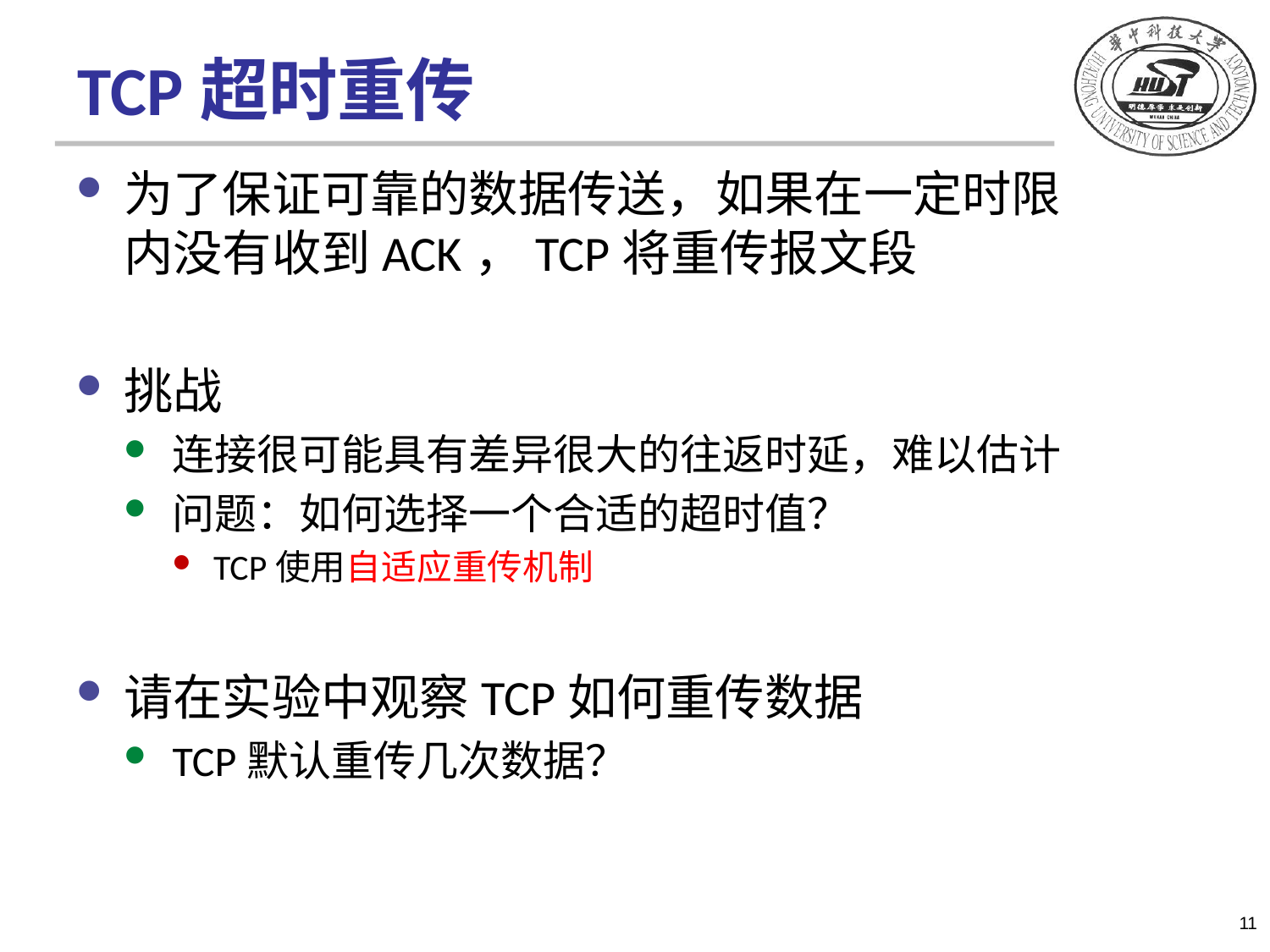

# TCP超时重传
为了保证可靠的数据传送，如果在一定时限内没有收到ACK，TCP将重传报文段

挑战
连接很可能具有差异很大的往返时延，难以估计
问题：如何选择一个合适的超时值？
TCP使用自适应重传机制

请在实验中观察TCP如何重传数据
TCP默认重传几次数据？

11